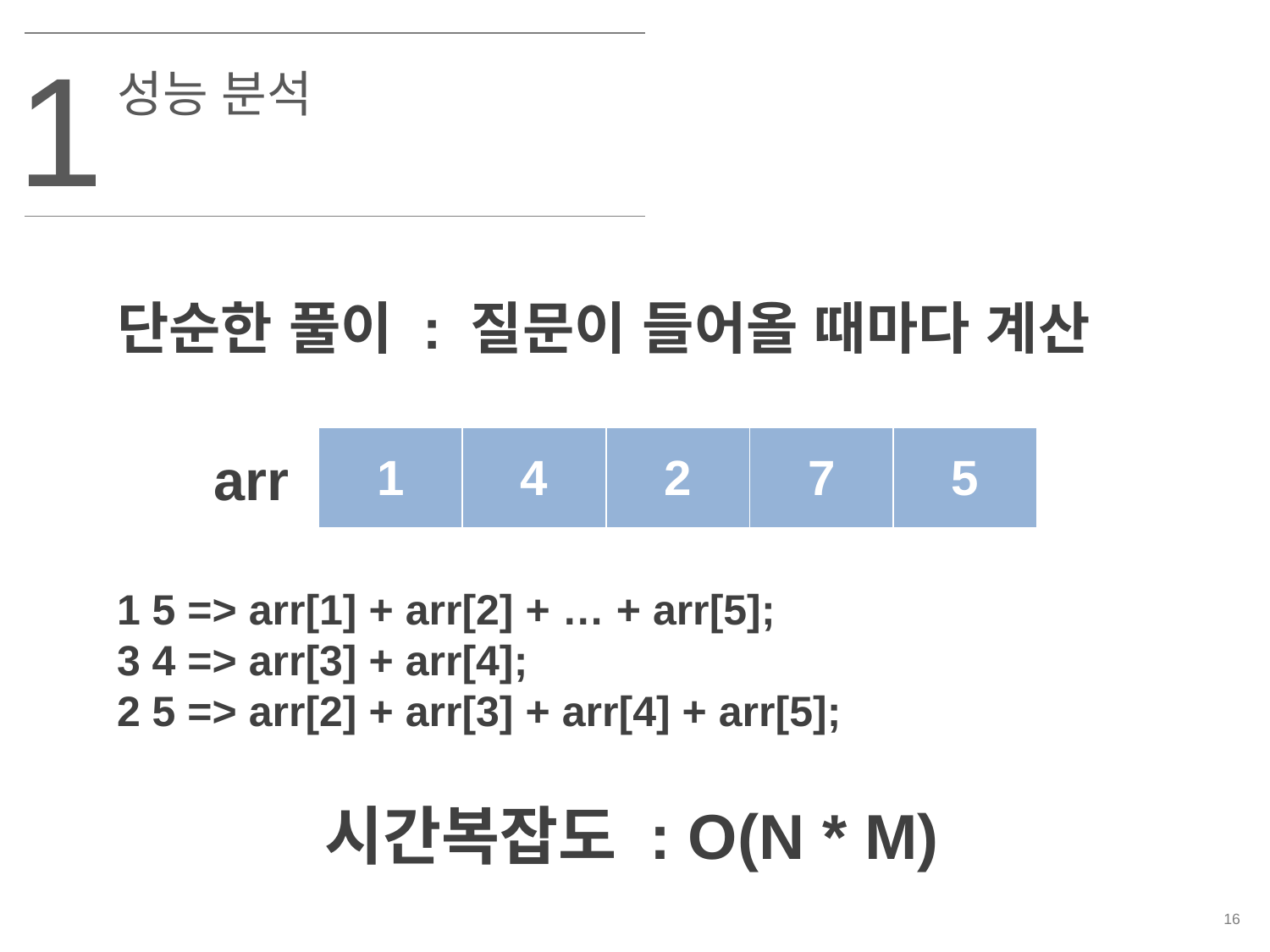

1
성능 분석
단순한 풀이 : 질문이 들어올 때마다 계산
| 1 | 4 | 2 | 7 | 5 |
| --- | --- | --- | --- | --- |
arr
1 5 => arr[1] + arr[2] + … + arr[5];
3 4 => arr[3] + arr[4];
2 5 => arr[2] + arr[3] + arr[4] + arr[5];
시간복잡도 : O(N * M)